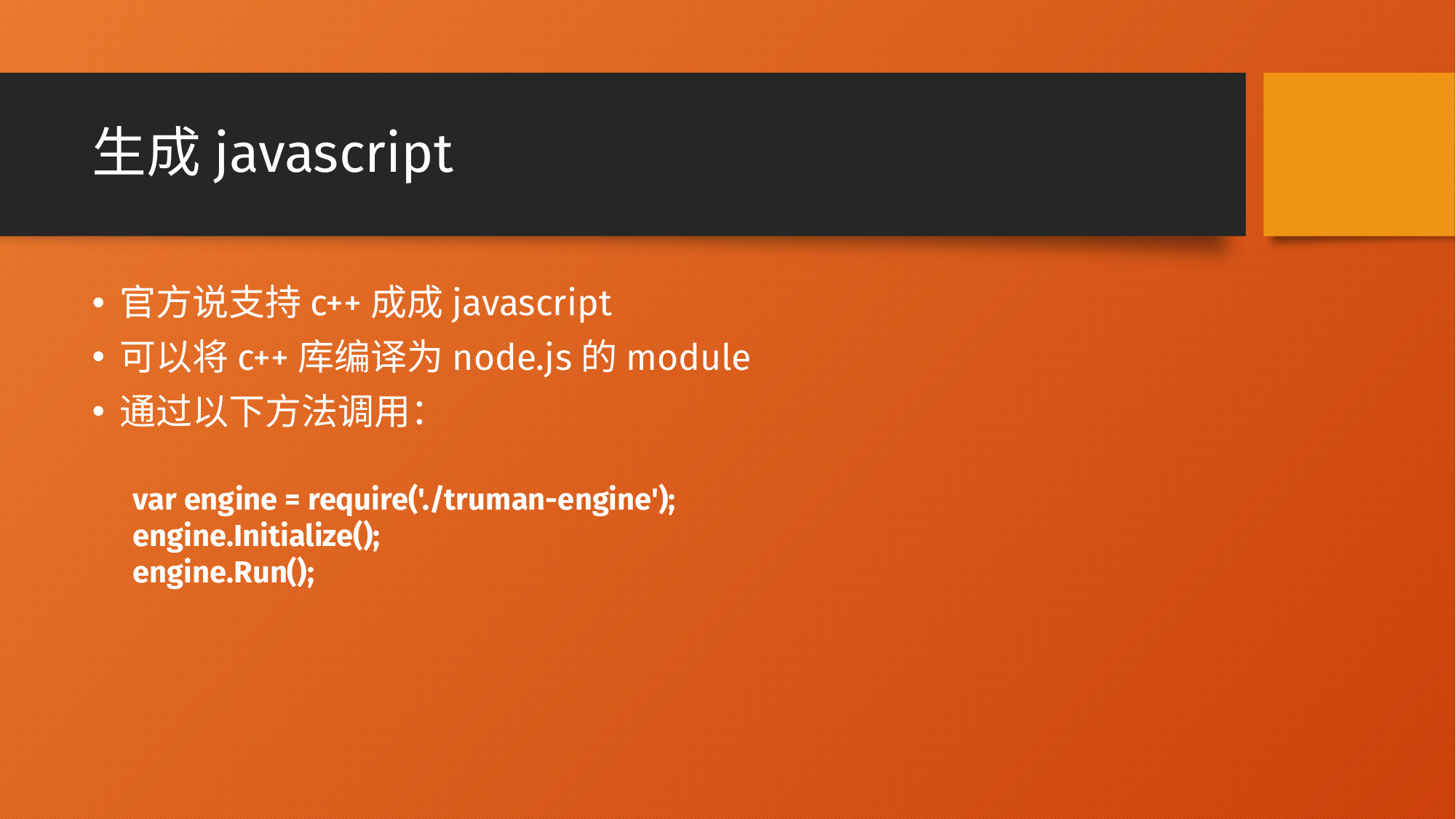

# 生成javascript
官方说支持c++成成javascript
可以将c++库编译为node.js的module
通过以下方法调用：
var engine = require('./truman-engine');
engine.Initialize();
engine.Run();